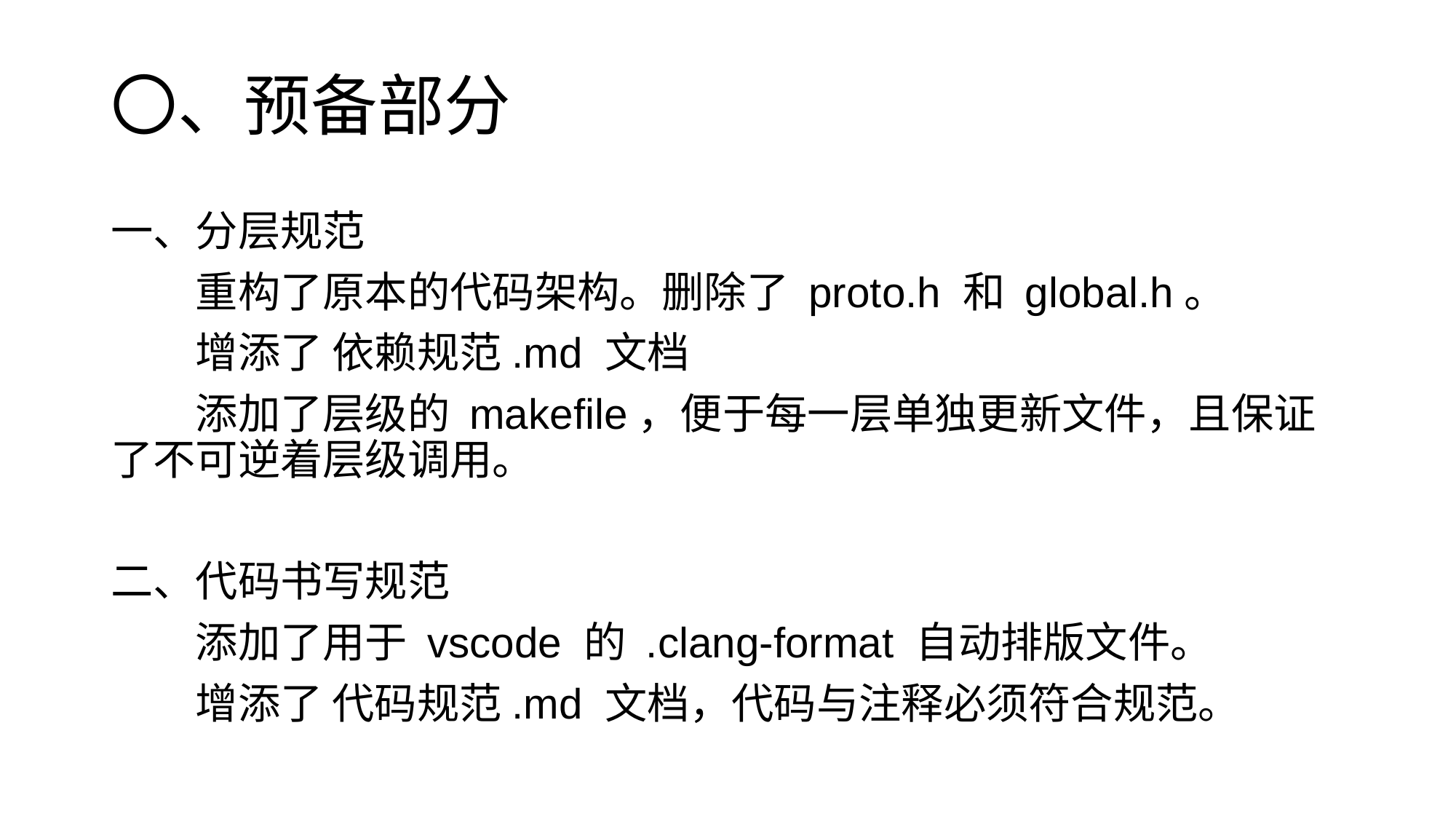

# 〇、预备部分
一、分层规范
　　重构了原本的代码架构。删除了 proto.h 和 global.h。
　　增添了 依赖规范.md 文档
　　添加了层级的 makefile，便于每一层单独更新文件，且保证了不可逆着层级调用。

二、代码书写规范
　　添加了用于 vscode 的 .clang-format 自动排版文件。
　　增添了 代码规范.md 文档，代码与注释必须符合规范。